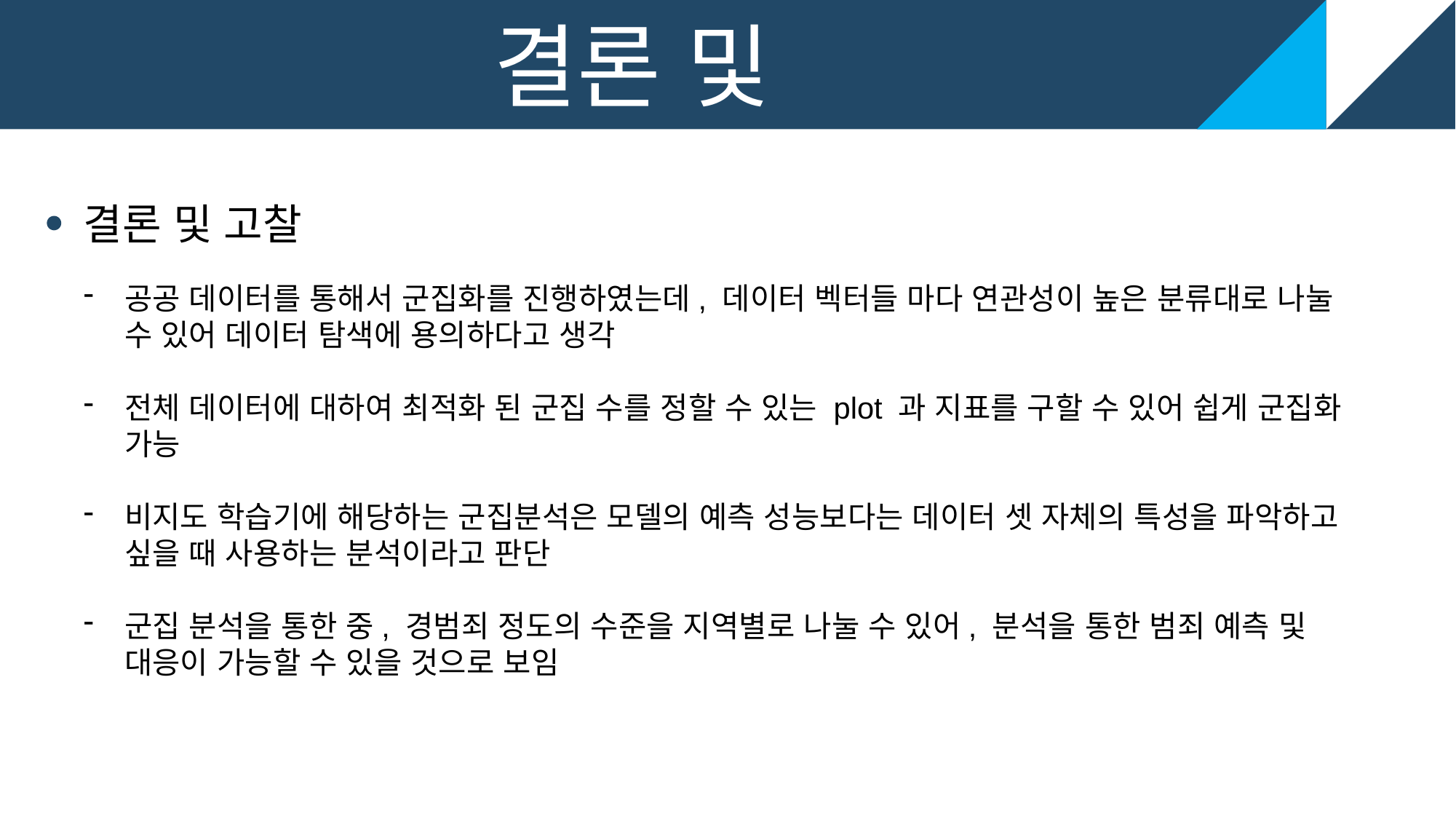

결론 및 고찰
결론 및 고찰

공공 데이터를 통해서 군집화를 진행하였는데, 데이터 벡터들 마다 연관성이 높은 분류대로 나눌 수 있어 데이터 탐색에 용의하다고 생각

전체 데이터에 대하여 최적화 된 군집 수를 정할 수 있는 plot 과 지표를 구할 수 있어 쉽게 군집화 가능

비지도 학습기에 해당하는 군집분석은 모델의 예측 성능보다는 데이터 셋 자체의 특성을 파악하고 싶을 때 사용하는 분석이라고 판단

군집 분석을 통한 중, 경범죄 정도의 수준을 지역별로 나눌 수 있어, 분석을 통한 범죄 예측 및 대응이 가능할 수 있을 것으로 보임